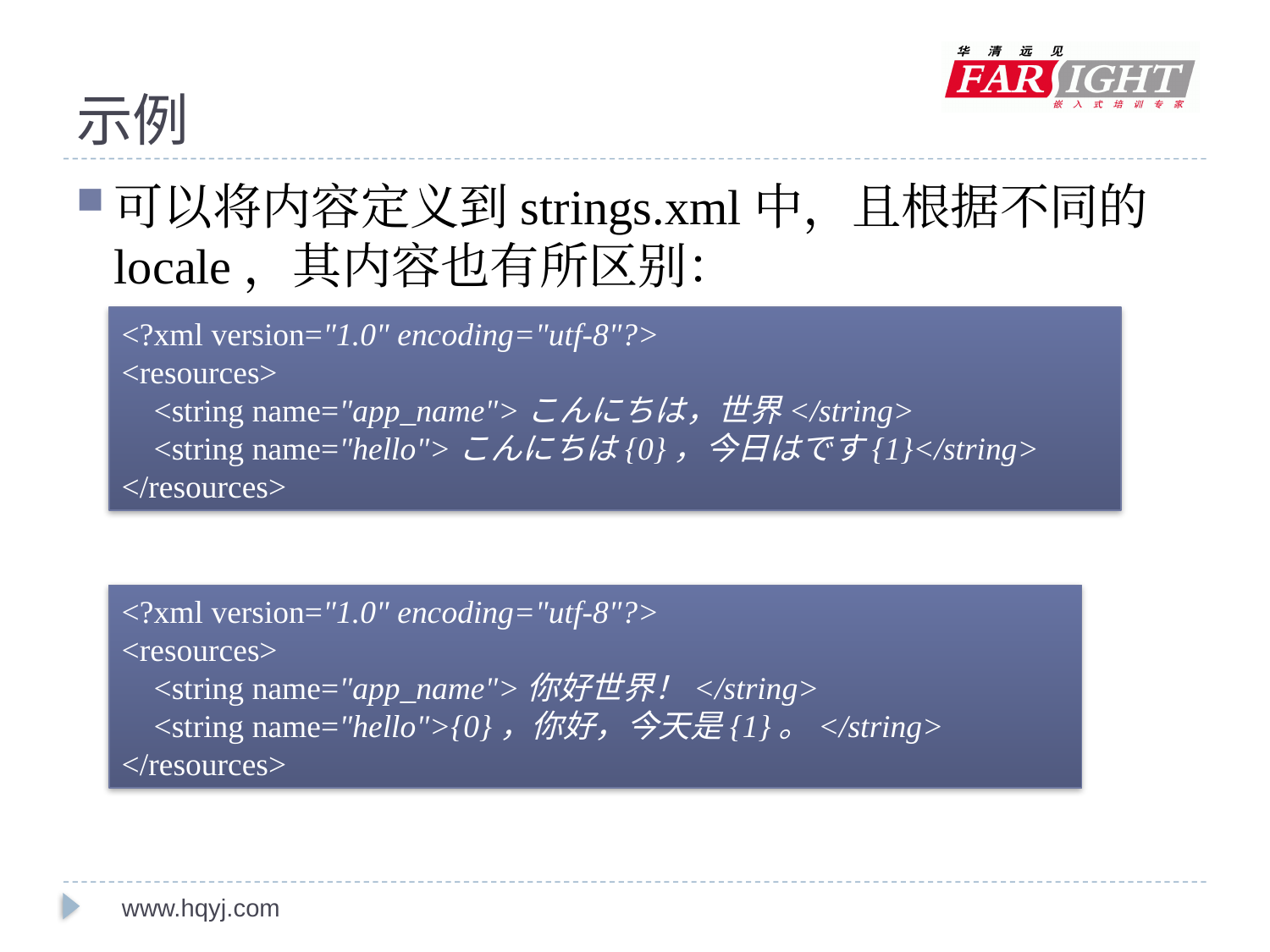

# 示例
可以将内容定义到strings.xml中，且根据不同的locale，其内容也有所区别：

<?xml version="1.0" encoding="utf-8"?>
<resources>
    <string name="app_name">こんにちは，世界</string>
    <string name="hello">こんにちは{0}，今日はです{1}</string>
</resources>
<?xml version="1.0" encoding="utf-8"?>
<resources>
    <string name="app_name">你好世界！</string>
    <string name="hello">{0}，你好，今天是{1}。</string>
</resources>
www.hqyj.com
22